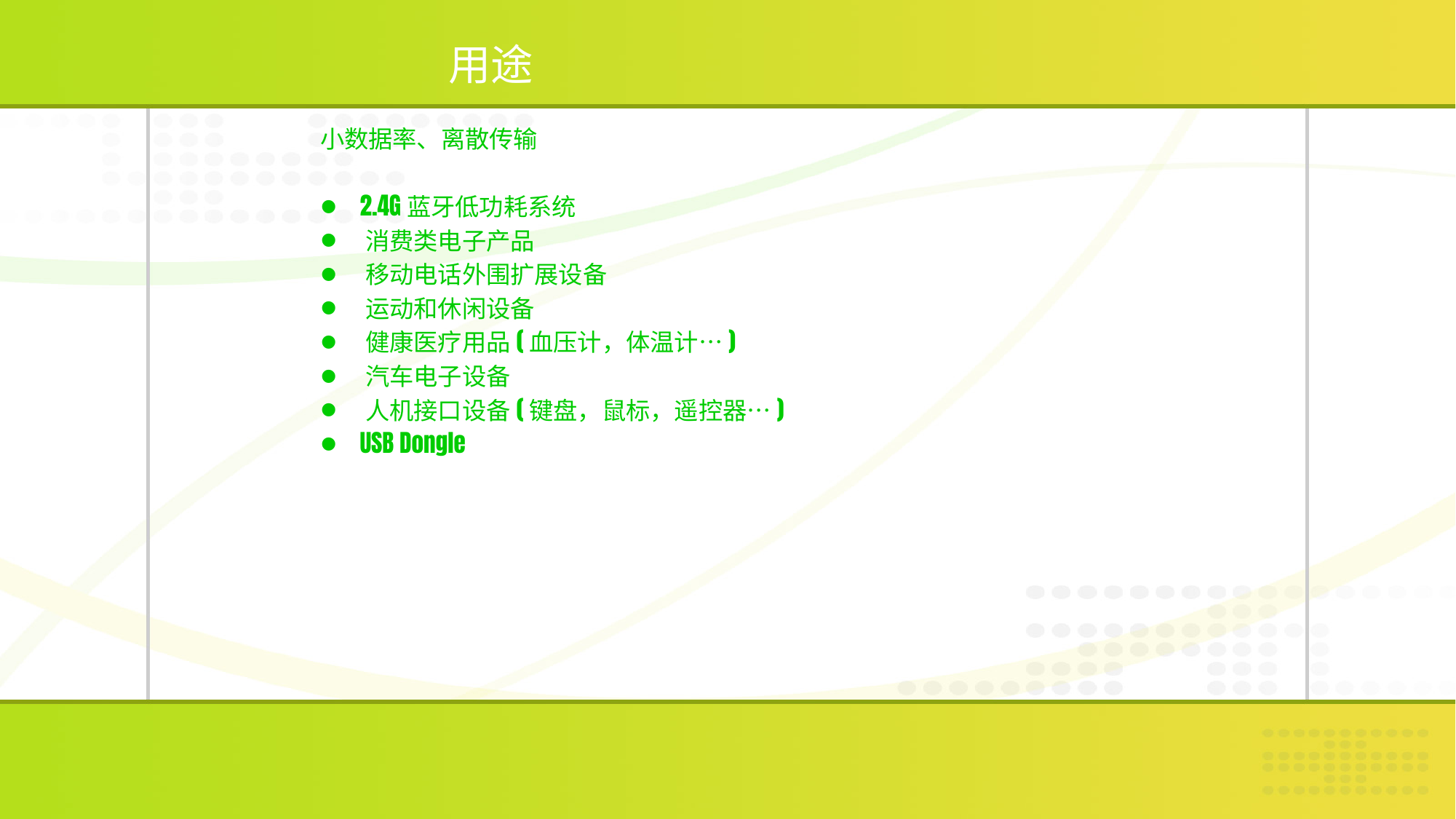

# 用途
小数据率、离散传输

 2.4G蓝牙低功耗系统
 消费类电子产品
 移动电话外围扩展设备
 运动和休闲设备
 健康医疗用品(血压计，体温计…)
 汽车电子设备
 人机接口设备(键盘，鼠标，遥控器…)
 USB Dongle